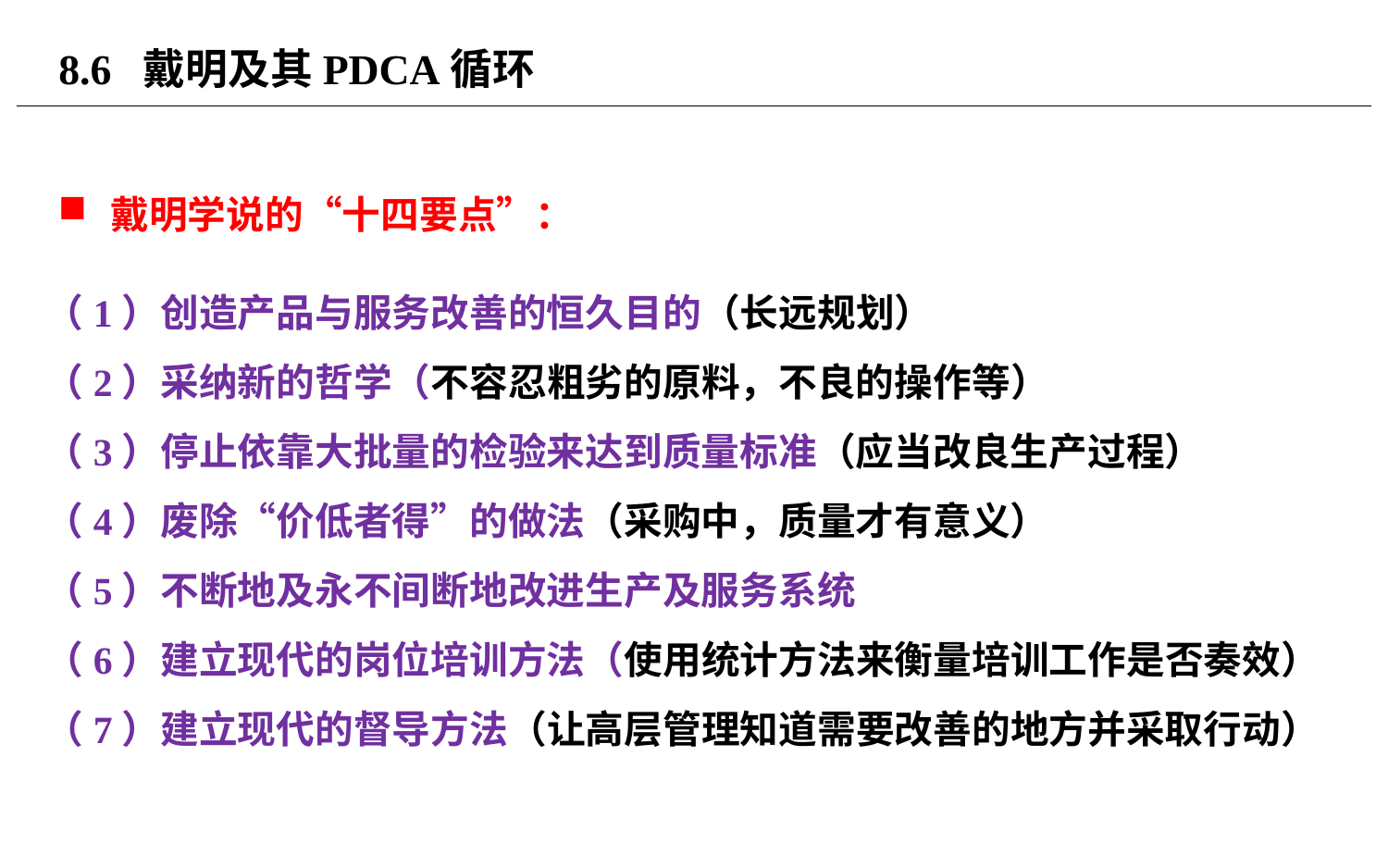

# 8.6  戴明及其PDCA循环
戴明学说的“十四要点”：

（1）创造产品与服务改善的恒久目的（长远规划）
（2）采纳新的哲学（不容忍粗劣的原料，不良的操作等）
（3）停止依靠大批量的检验来达到质量标准（应当改良生产过程）
（4）废除“价低者得”的做法（采购中，质量才有意义）
（5）不断地及永不间断地改进生产及服务系统
（6）建立现代的岗位培训方法（使用统计方法来衡量培训工作是否奏效）
（7）建立现代的督导方法（让高层管理知道需要改善的地方并采取行动）